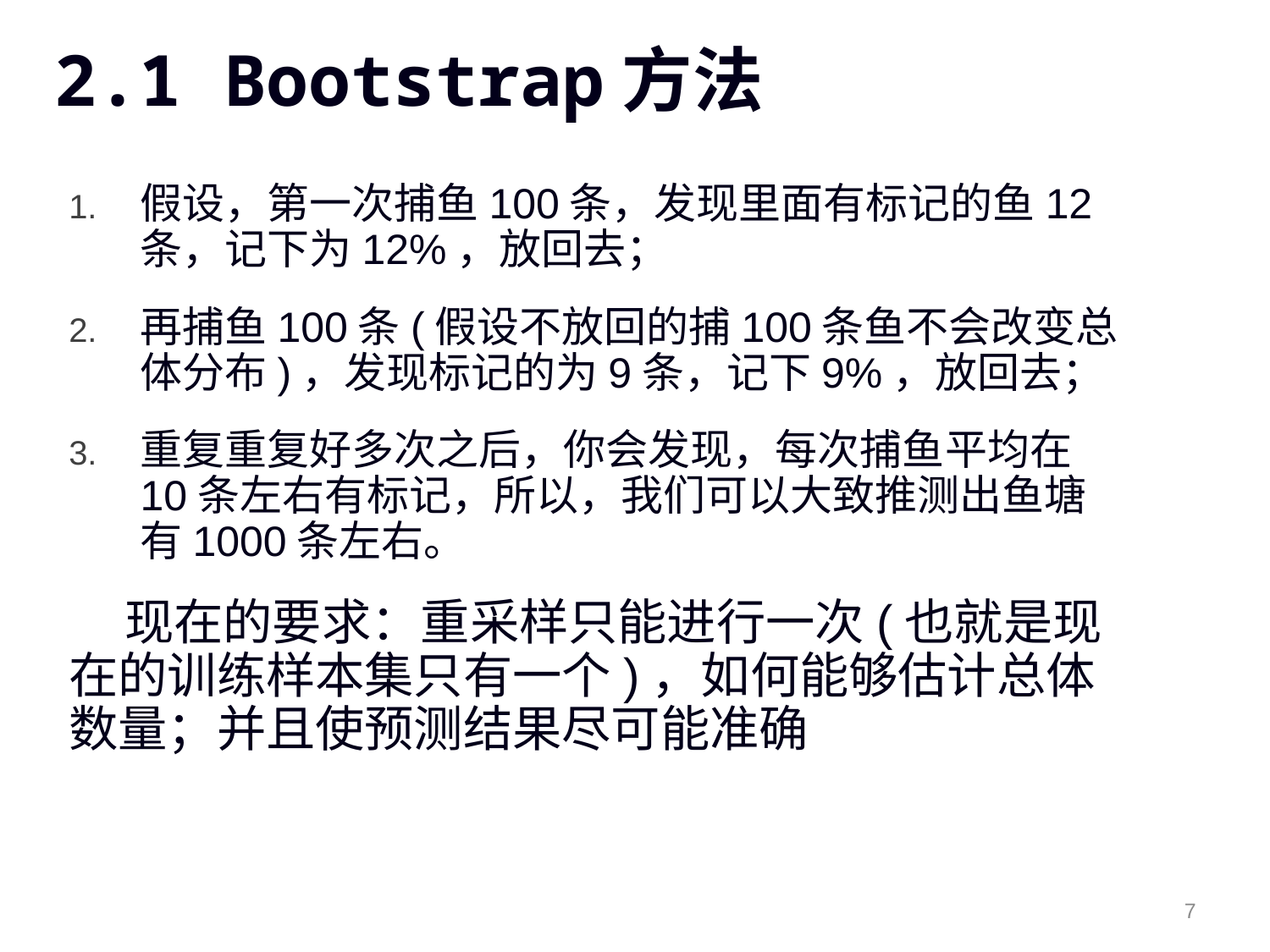

# 2.1 Bootstrap方法
假设，第一次捕鱼100条，发现里面有标记的鱼12条，记下为12%，放回去；
再捕鱼100条(假设不放回的捕100条鱼不会改变总体分布)，发现标记的为9条，记下9%，放回去；
重复重复好多次之后，你会发现，每次捕鱼平均在10条左右有标记，所以，我们可以大致推测出鱼塘有1000条左右。
    现在的要求：重采样只能进行一次(也就是现在的训练样本集只有一个)，如何能够估计总体数量；并且使预测结果尽可能准确